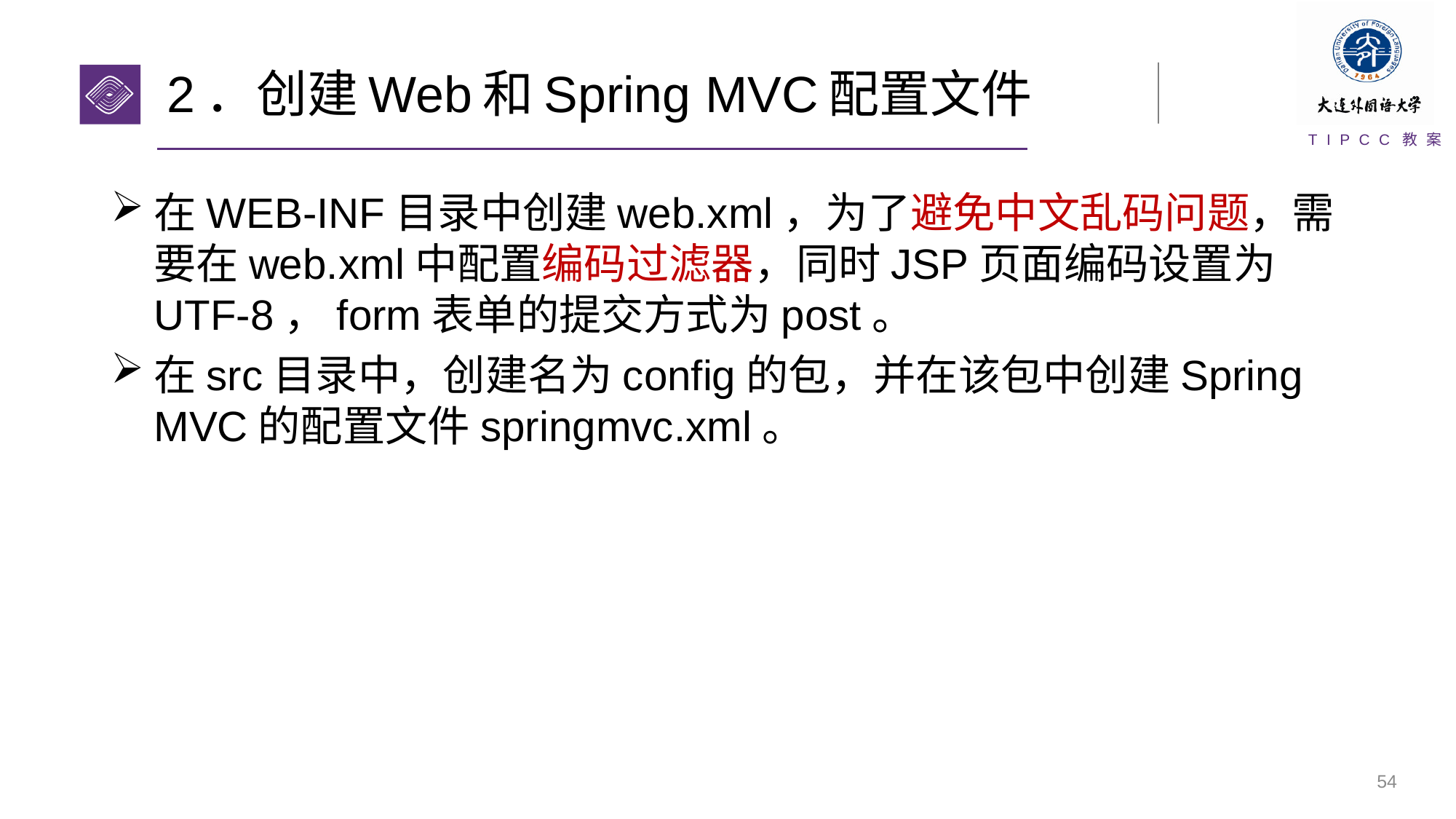

# 2．创建Web和Spring MVC配置文件
在WEB-INF目录中创建web.xml，为了避免中文乱码问题，需要在web.xml中配置编码过滤器，同时JSP页面编码设置为UTF-8，form表单的提交方式为post。
在src目录中，创建名为config的包，并在该包中创建Spring MVC的配置文件springmvc.xml。
54